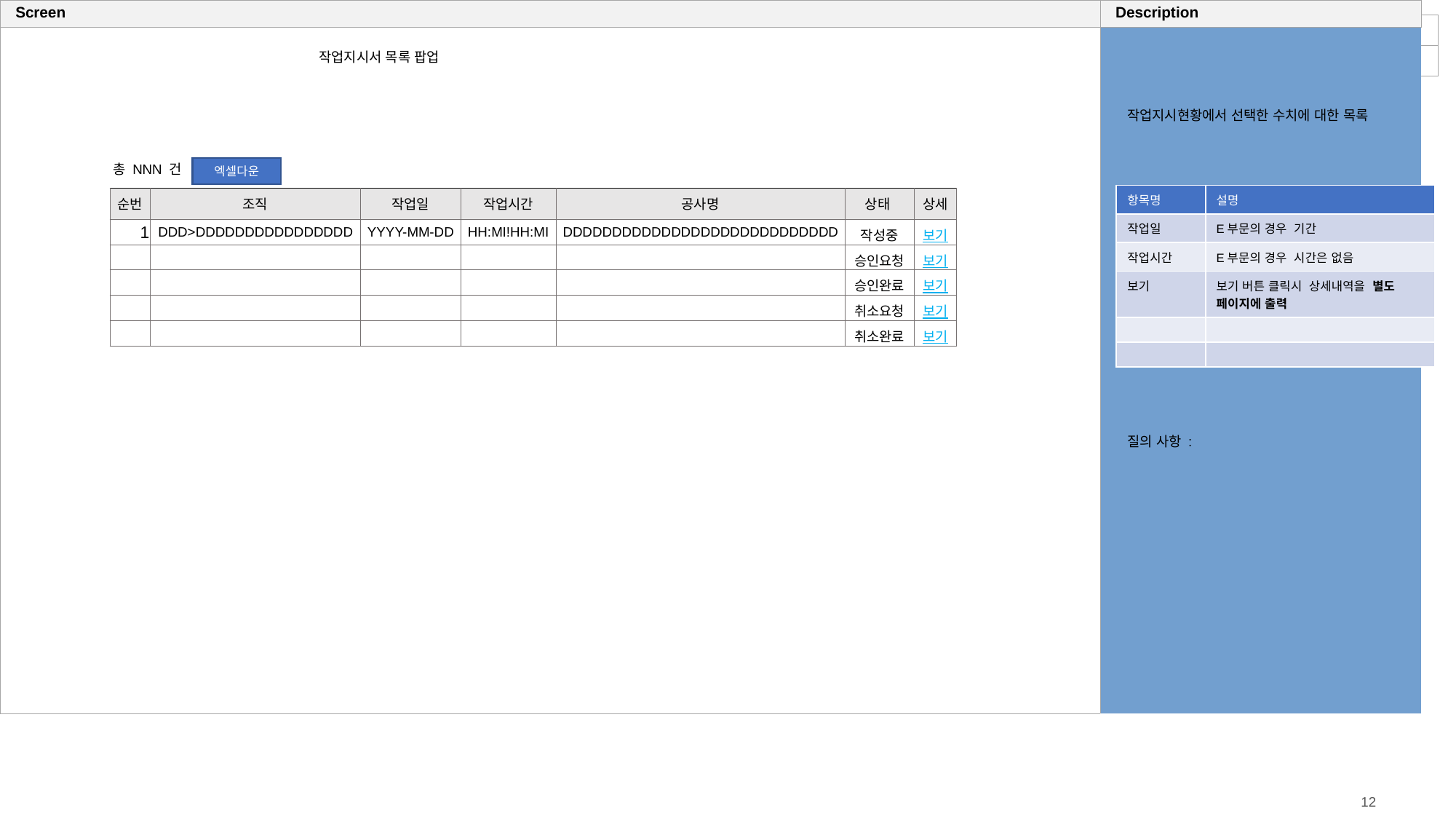

작업지시서 목록 팝업
작업지시현황에서 선택한 수치에 대한 목록
총 NNN 건
엑셀다운
| 항목명 | 설명 |
| --- | --- |
| 작업일 | E부문의 경우 기간 |
| 작업시간 | E부문의 경우 시간은 없음 |
| 보기 | 보기 버튼 클릭시 상세내역을 별도 페이지에 출력 |
|  |  |
|  |  |
| 순번 | 조직 | 작업일 | 작업시간 | 공사명 | 상태 | 상세 |
| --- | --- | --- | --- | --- | --- | --- |
| 1 | DDD>DDDDDDDDDDDDDDDD | YYYY-MM-DD | HH:MI!HH:MI | DDDDDDDDDDDDDDDDDDDDDDDDDDDD | 작성중 | 보기 |
|  |  |  |  |  | 승인요청 | 보기 |
|  |  |  |  |  | 승인완료 | 보기 |
|  |  |  |  |  | 취소요청 | 보기 |
|  |  |  |  |  | 취소완료 | 보기 |
질의 사항 :